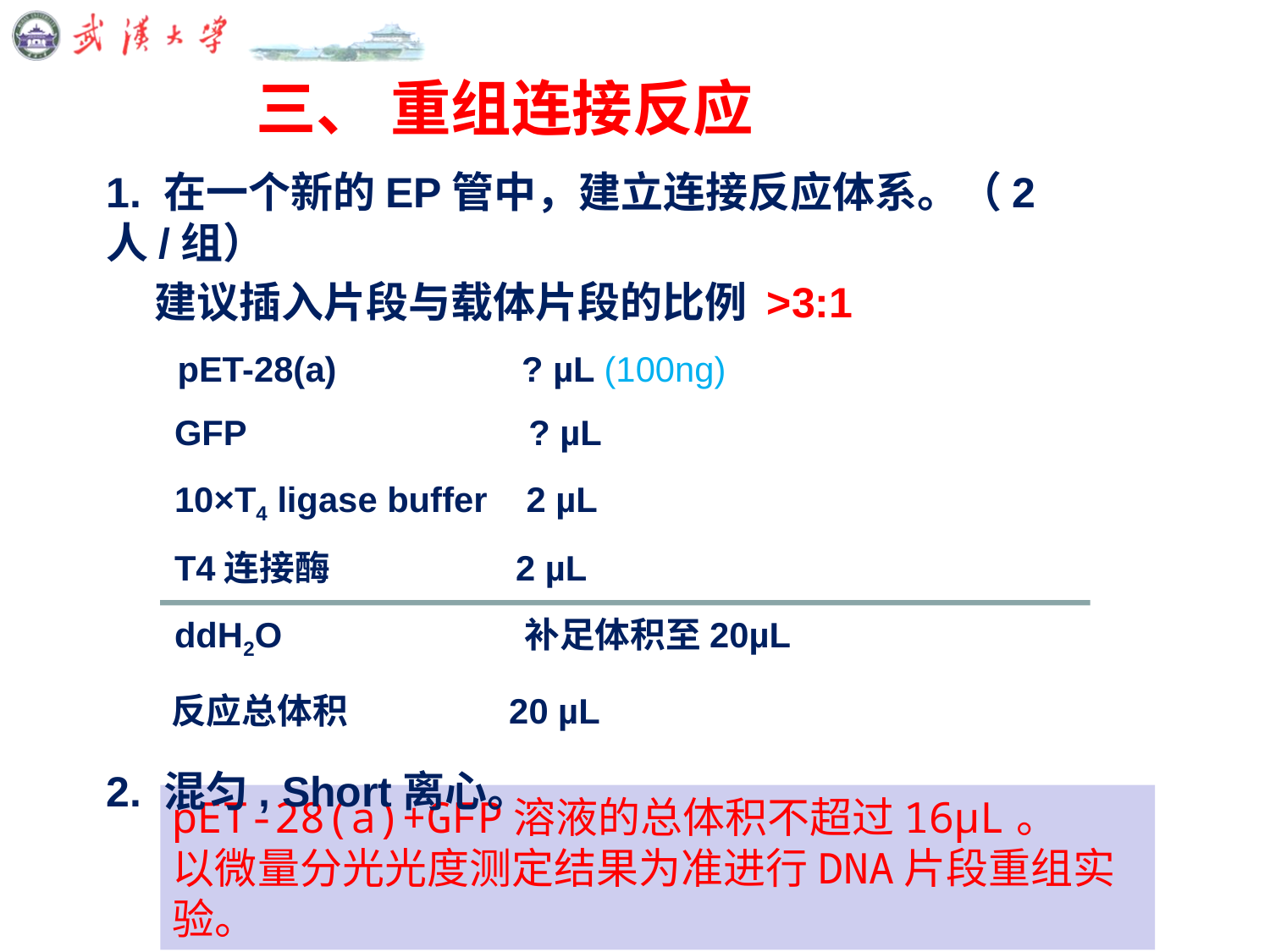

# 三、 重组连接反应

1. 在一个新的EP管中，建立连接反应体系。（2人/组）
    建议插入片段与载体片段的比例 >3:1
        pET-28(a)                   ? µL (100ng)
       GFP                             ? µL
       10×T4 ligase buffer    2 µL
       T4连接酶                      2 µL
       ddH2O                        补足体积至20µL
       反应总体积                   20 µL
2. 混匀, Short离心。

pET-28(a)+GFP溶液的总体积不超过16µL。
以微量分光光度测定结果为准进行DNA片段重组实验。